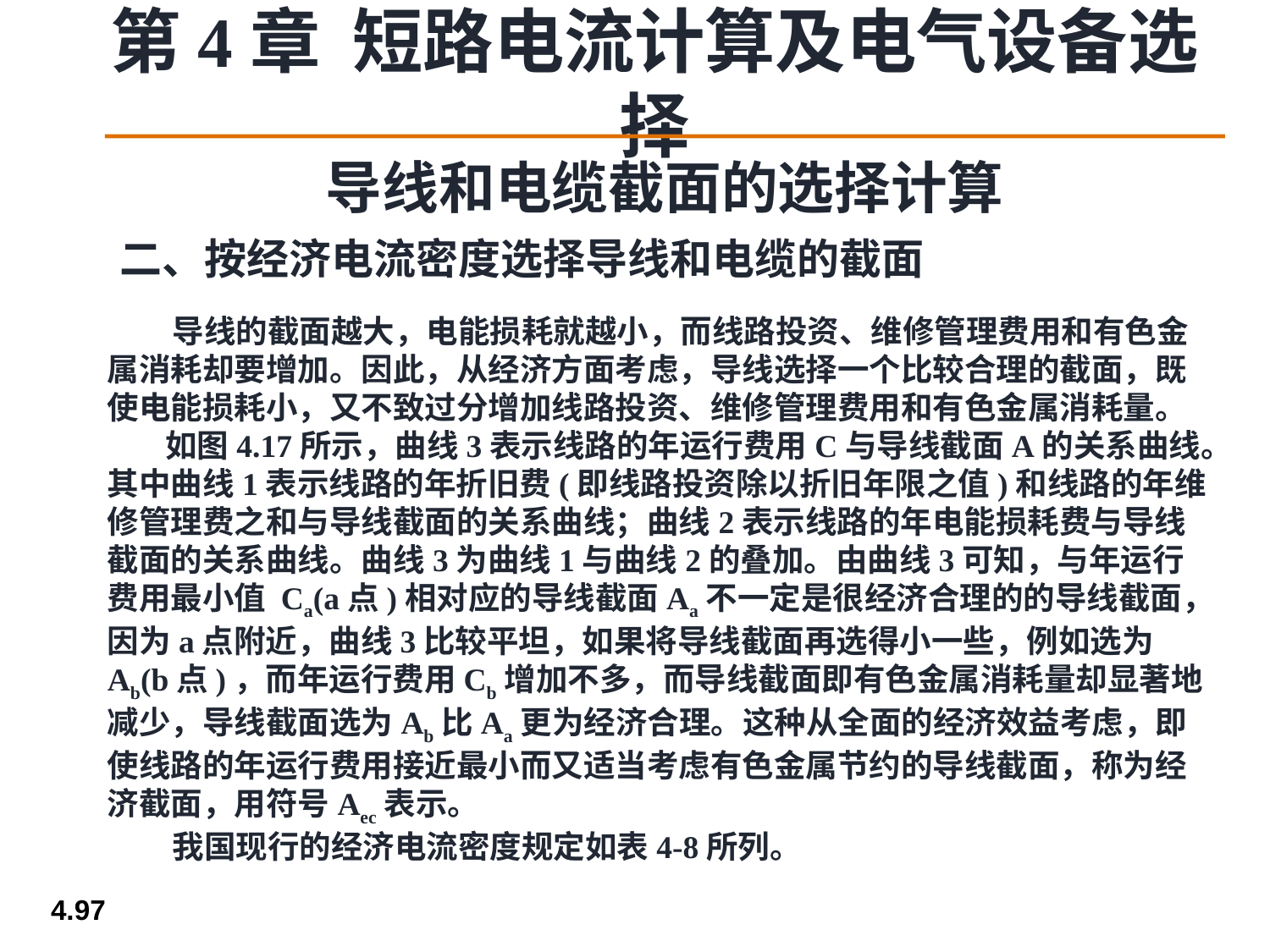

导线和电缆截面的选择计算
二、按经济电流密度选择导线和电缆的截面
        导线的截面越大，电能损耗就越小，而线路投资、维修管理费用和有色金属消耗却要增加。因此，从经济方面考虑，导线选择一个比较合理的截面，既使电能损耗小，又不致过分增加线路投资、维修管理费用和有色金属消耗量。
       如图4.17所示，曲线3表示线路的年运行费用C与导线截面A的关系曲线。其中曲线1表示线路的年折旧费(即线路投资除以折旧年限之值)和线路的年维修管理费之和与导线截面的关系曲线；曲线2表示线路的年电能损耗费与导线截面的关系曲线。曲线3为曲线1与曲线2的叠加。由曲线3可知，与年运行费用最小值 Ca(a点)相对应的导线截面Aa不一定是很经济合理的的导线截面，因为a点附近，曲线3比较平坦，如果将导线截面再选得小一些，例如选为Ab(b点)，而年运行费用Cb增加不多，而导线截面即有色金属消耗量却显著地减少，导线截面选为Ab比Aa更为经济合理。这种从全面的经济效益考虑，即使线路的年运行费用接近最小而又适当考虑有色金属节约的导线截面，称为经济截面，用符号Aec表示。
        我国现行的经济电流密度规定如表4-8所列。